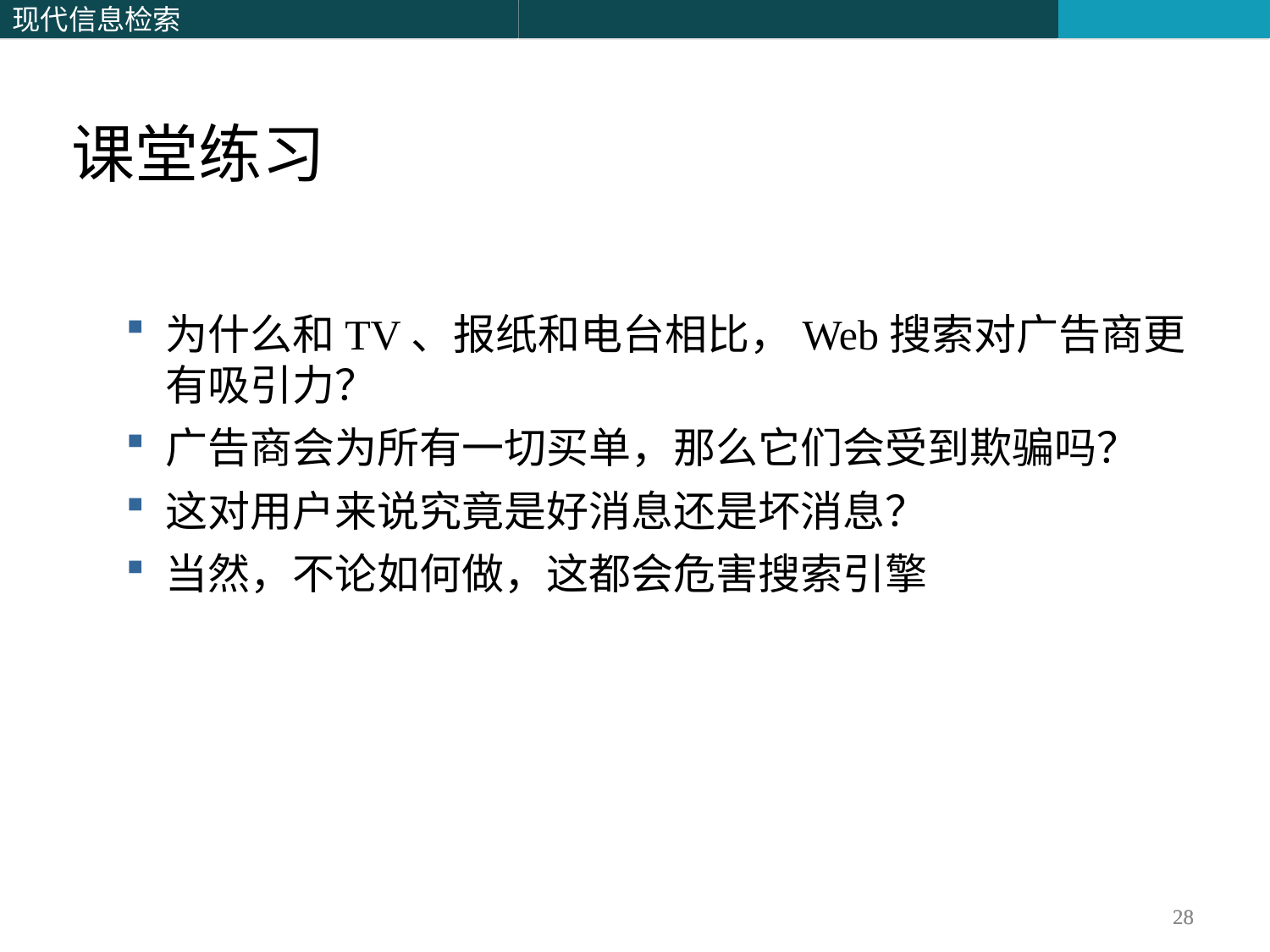

课堂练习

为什么和TV、报纸和电台相比，Web搜索对广告商更有吸引力？
广告商会为所有一切买单，那么它们会受到欺骗吗？
这对用户来说究竟是好消息还是坏消息？
当然，不论如何做，这都会危害搜索引擎
28
28